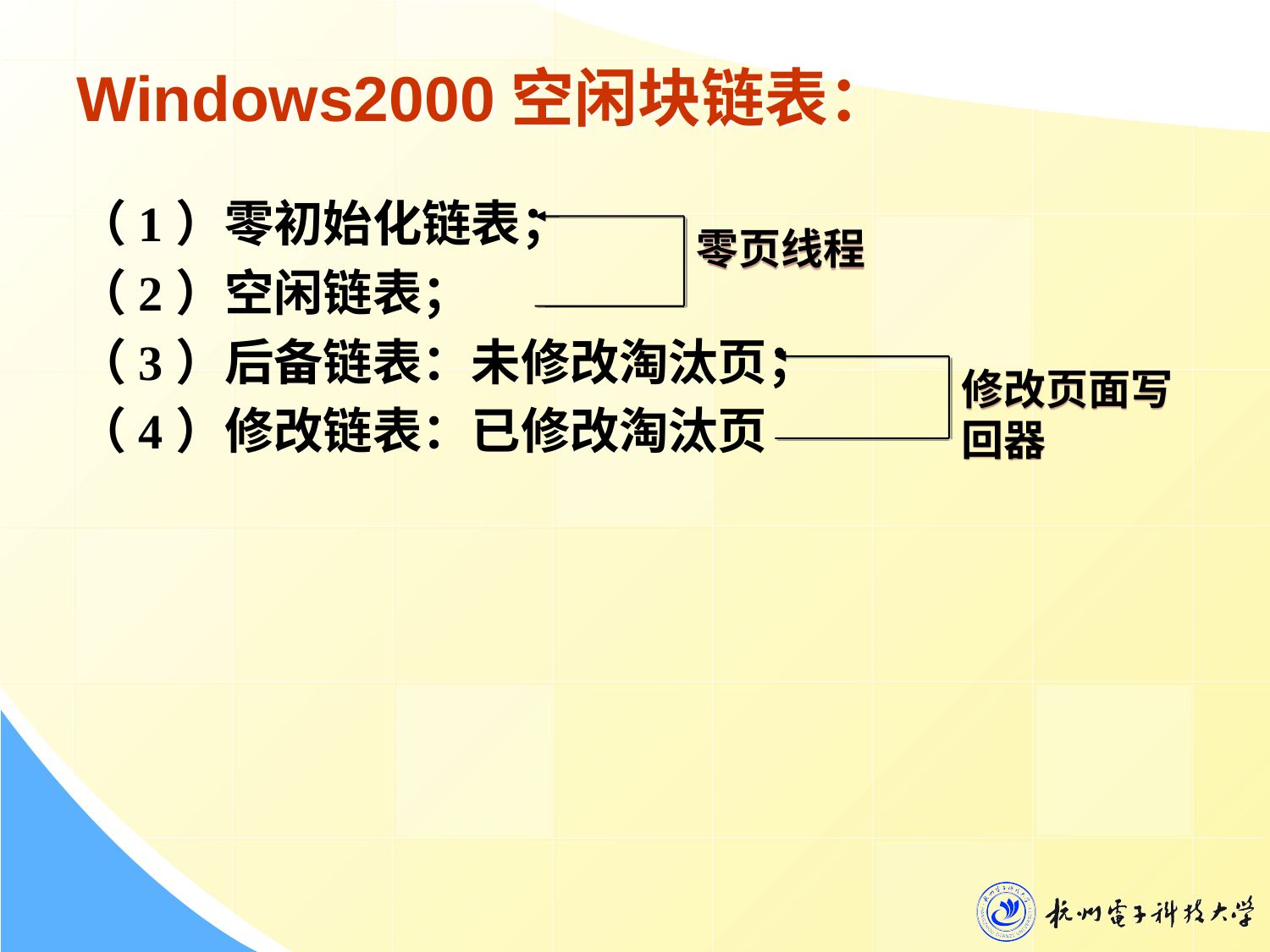

# Windows2000空闲块链表：
（1）零初始化链表；
（2）空闲链表；
（3）后备链表：未修改淘汰页；
（4）修改链表：已修改淘汰页

零页线程

修改页面写回器